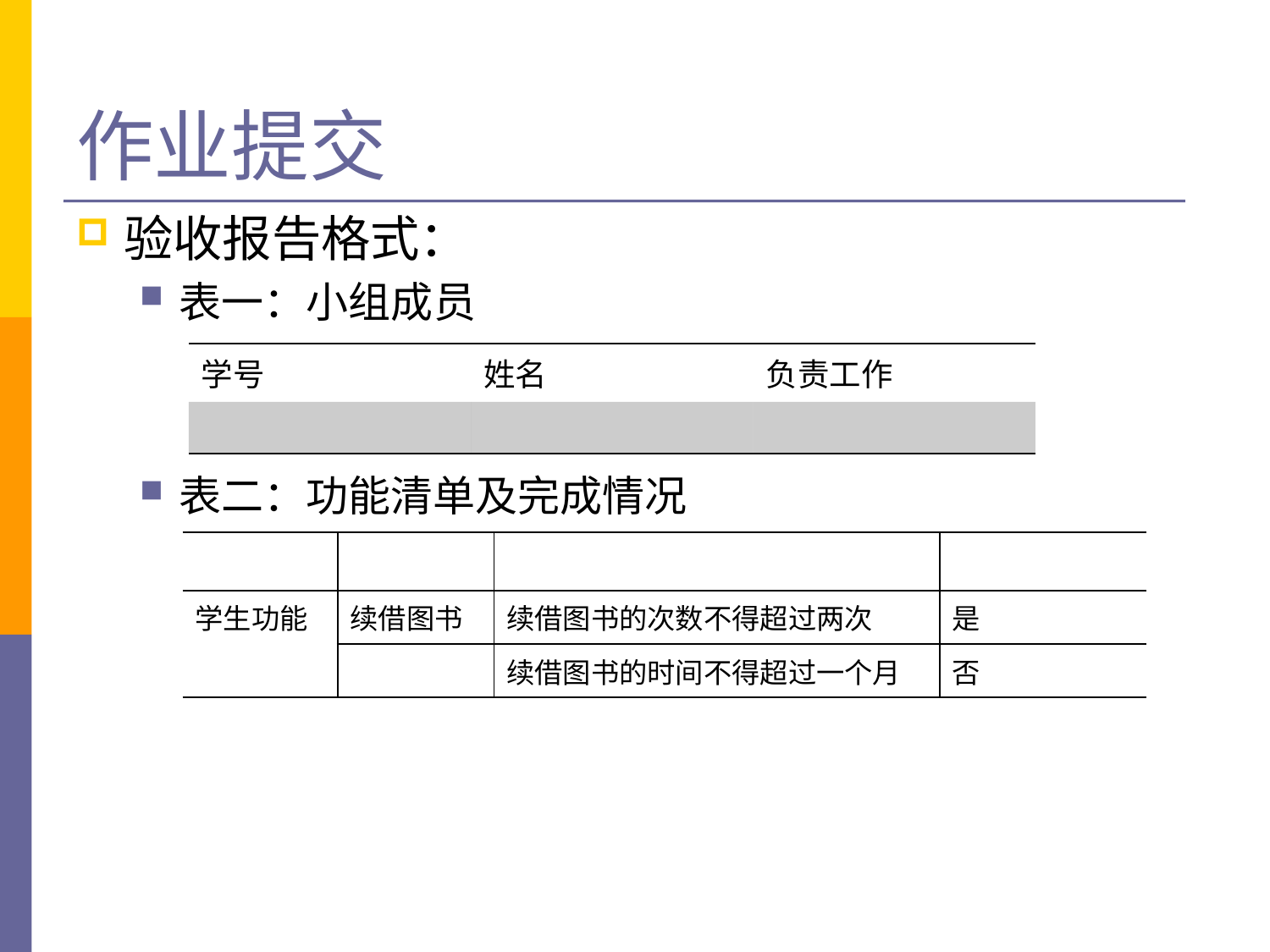

# 作业提交
验收报告格式：
表一：小组成员

表二：功能清单及完成情况

| 学号 | 姓名 | 负责工作 |
| --- | --- | --- |
|  |  |  |
| 一级功能 | 二级功能 | 细化要求 | 完成与否 |
| --- | --- | --- | --- |
| 学生功能 | 续借图书 | 续借图书的次数不得超过两次 | 是 |
|  |  | 续借图书的时间不得超过一个月 | 否 |